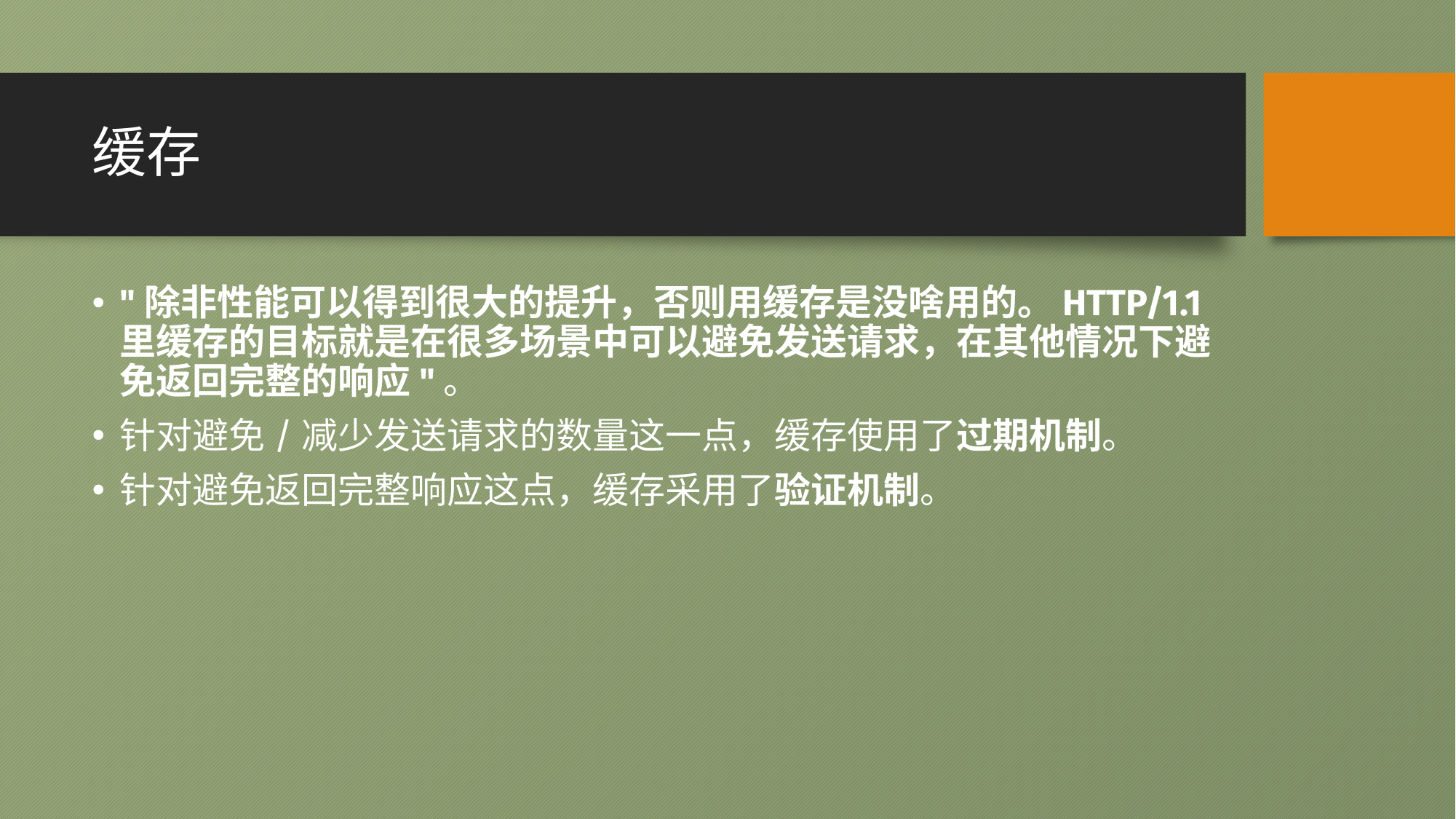

# 缓存
"除非性能可以得到很大的提升，否则用缓存是没啥用的。HTTP/1.1里缓存的目标就是在很多场景中可以避免发送请求，在其他情况下避免返回完整的响应"。
针对避免/减少发送请求的数量这一点，缓存使用了过期机制。
针对避免返回完整响应这点，缓存采用了验证机制。